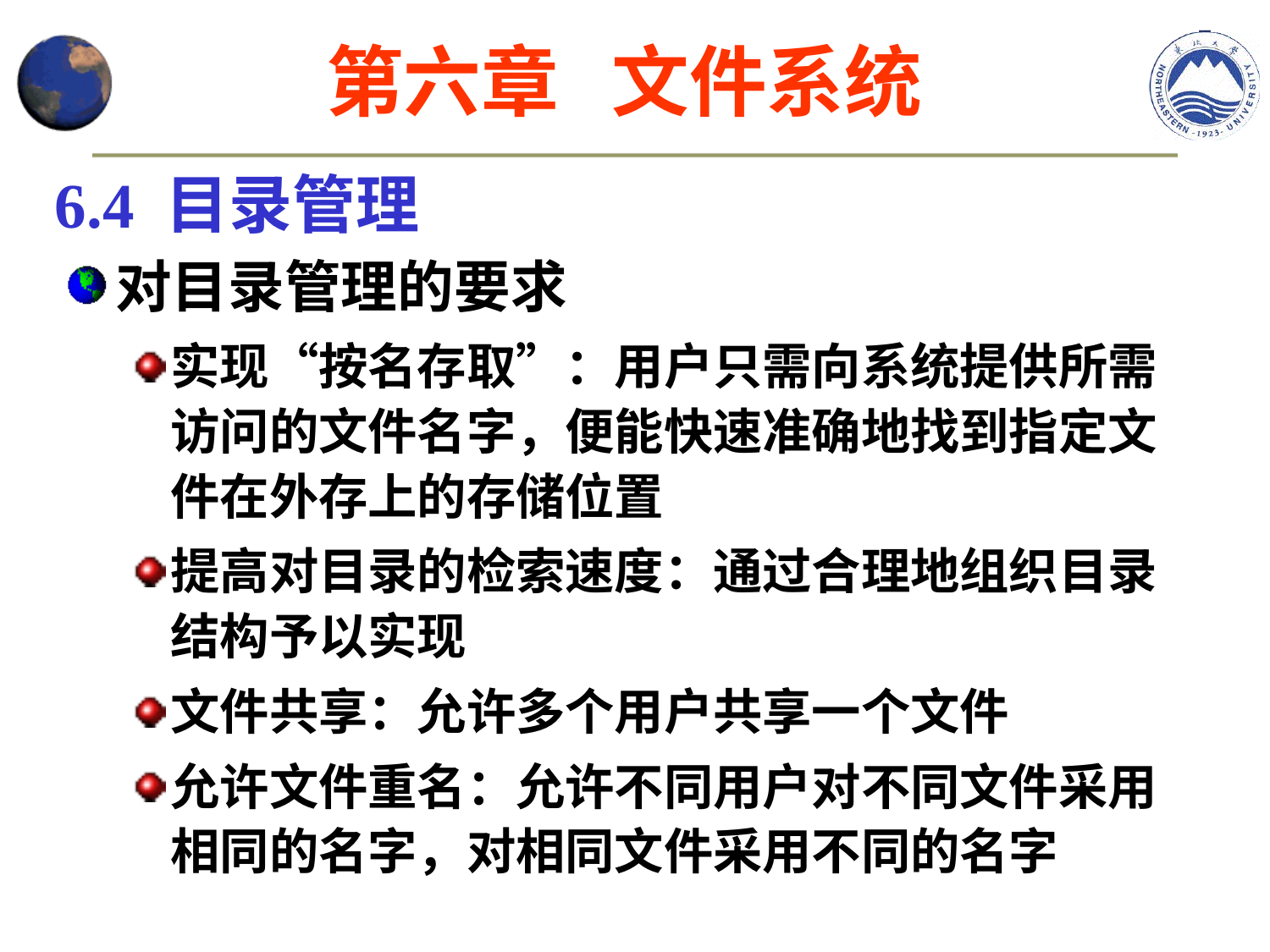

第六章   文件系统
6.4 目录管理
对目录管理的要求
实现“按名存取”：用户只需向系统提供所需访问的文件名字，便能快速准确地找到指定文件在外存上的存储位置
提高对目录的检索速度：通过合理地组织目录结构予以实现
文件共享：允许多个用户共享一个文件
允许文件重名：允许不同用户对不同文件采用相同的名字，对相同文件采用不同的名字